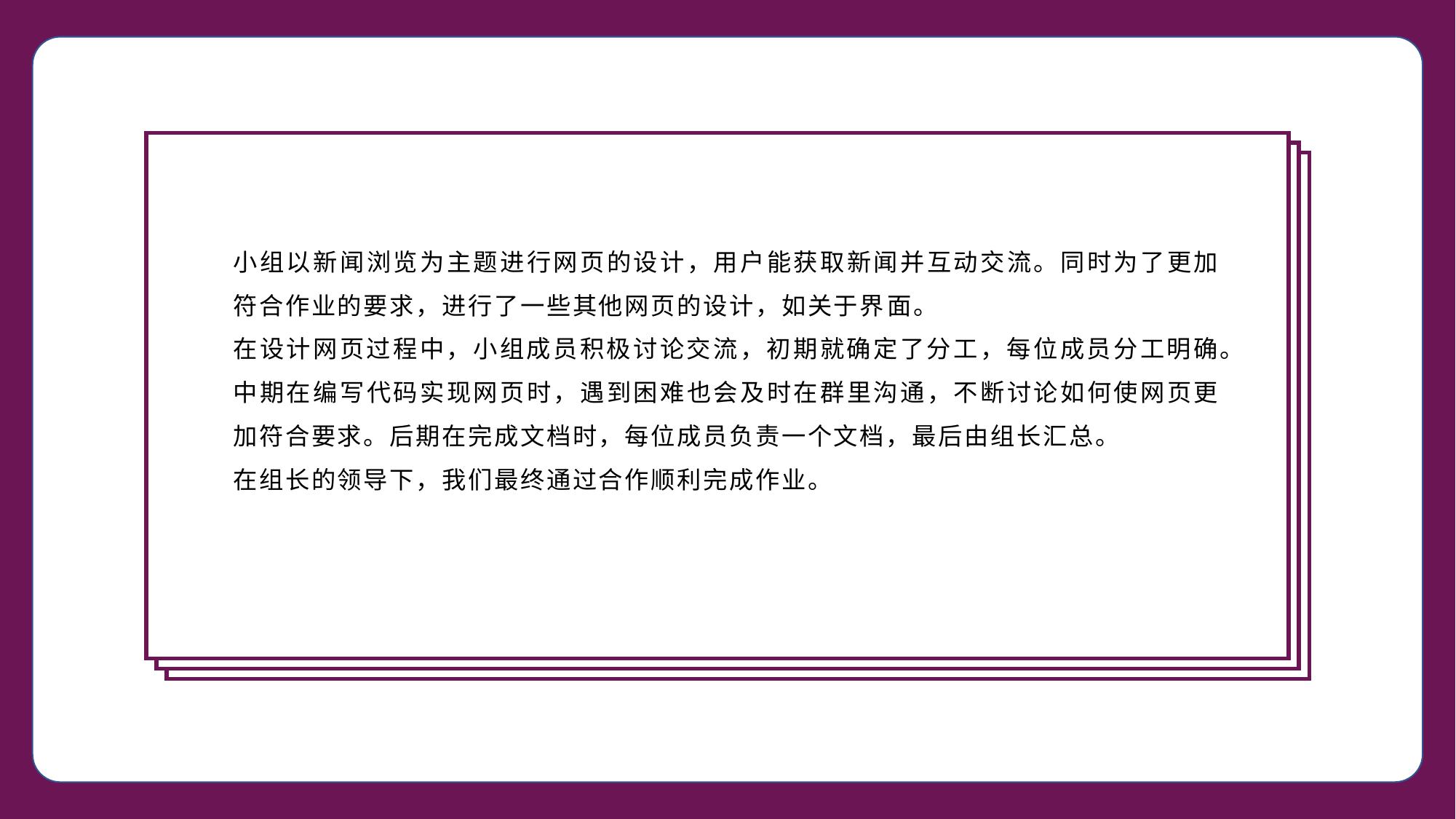

小组以新闻浏览为主题进行网页的设计，用户能获取新闻并互动交流。同时为了更加符合作业的要求，进行了一些其他网页的设计，如关于界面。
在设计网页过程中，小组成员积极讨论交流，初期就确定了分工，每位成员分工明确。中期在编写代码实现网页时，遇到困难也会及时在群里沟通，不断讨论如何使网页更加符合要求。后期在完成文档时，每位成员负责一个文档，最后由组长汇总。
在组长的领导下，我们最终通过合作顺利完成作业。